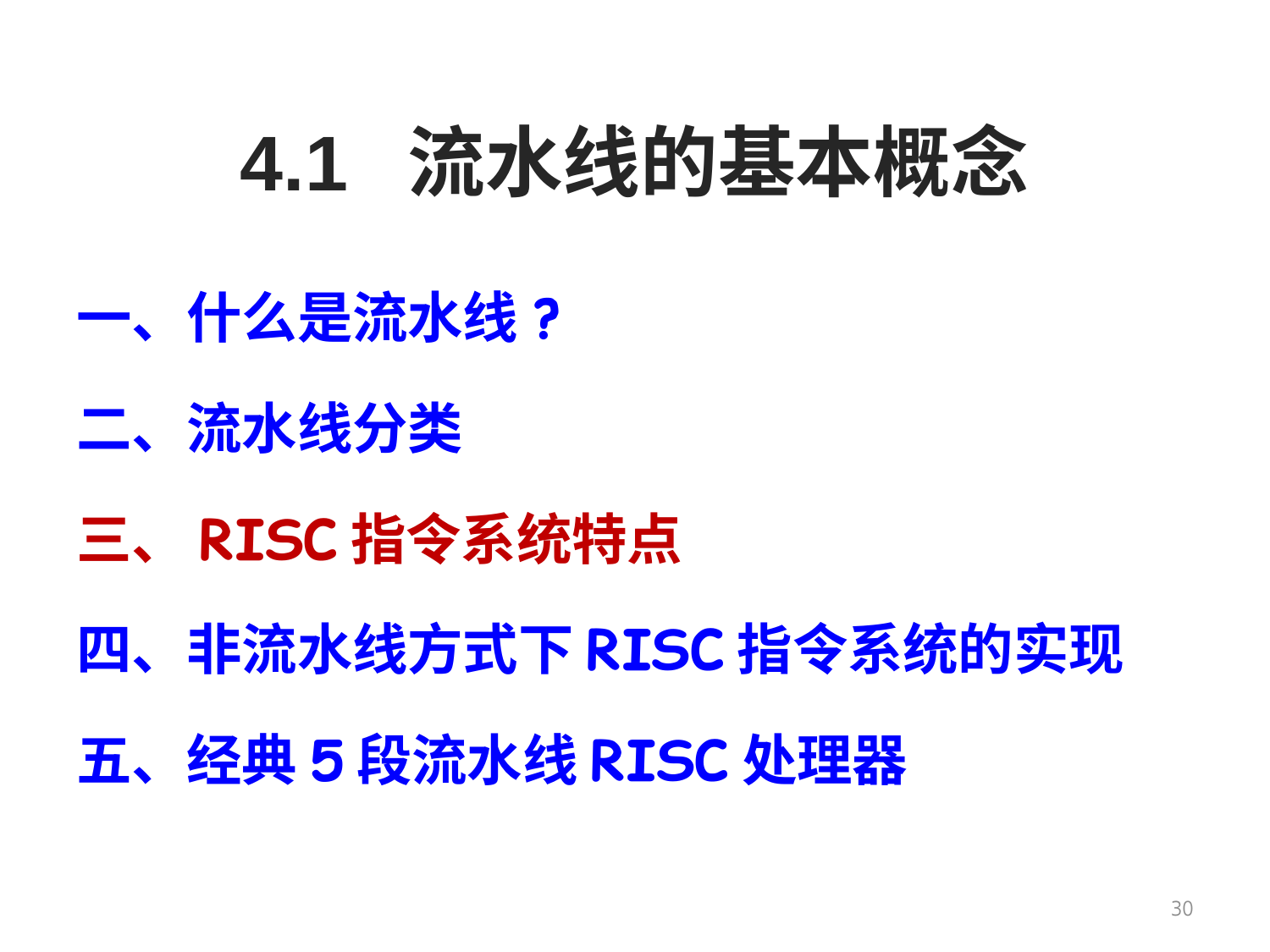

4.1	 流水线的基本概念
一、什么是流水线?
二、流水线分类
三、RISC指令系统特点
四、非流水线方式下RISC指令系统的实现
五、经典5段流水线RISC处理器

30